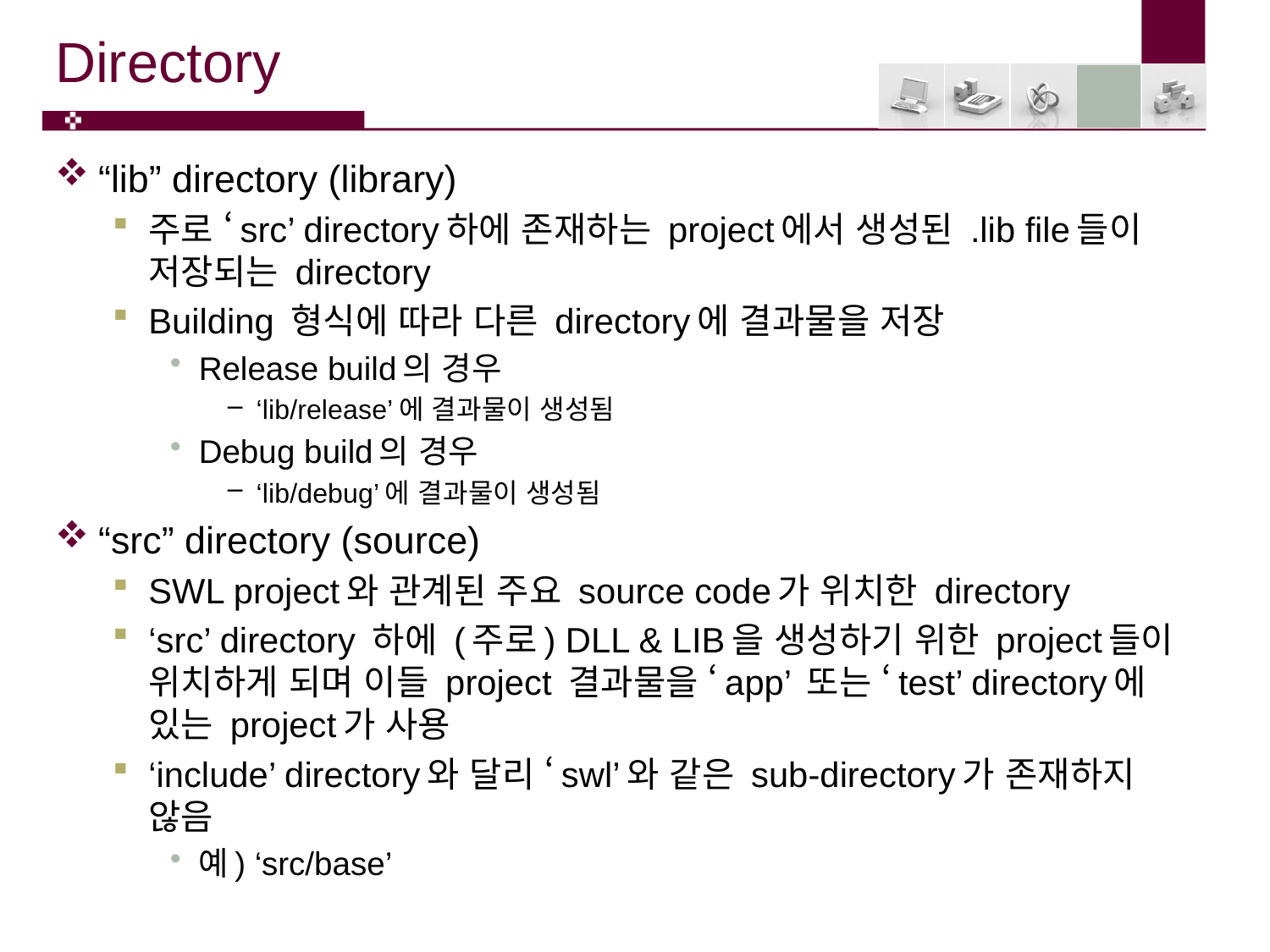

# Directory
“lib” directory (library)
주로 ‘src’ directory하에 존재하는 project에서 생성된 .lib file들이 저장되는 directory
Building 형식에 따라 다른 directory에 결과물을 저장
Release build의 경우
‘lib/release’에 결과물이 생성됨
Debug build의 경우
‘lib/debug’에 결과물이 생성됨
“src” directory (source)
SWL project와 관계된 주요 source code가 위치한 directory
‘src’ directory 하에 (주로) DLL & LIB을 생성하기 위한 project들이 위치하게 되며 이들 project 결과물을 ‘app’ 또는 ‘test’ directory에 있는 project가 사용
‘include’ directory와 달리 ‘swl’와 같은 sub-directory가 존재하지 않음
예) ‘src/base’